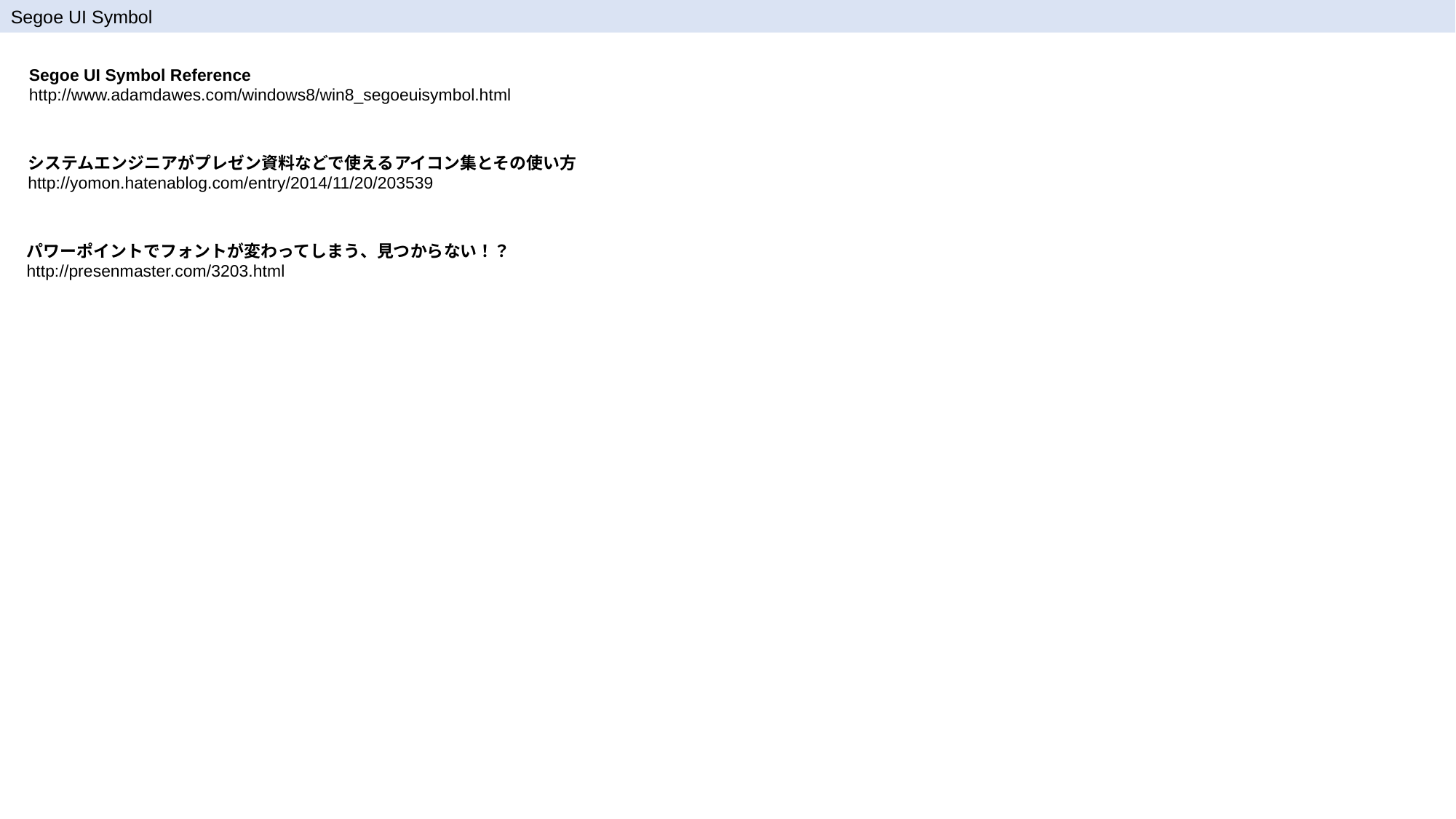

Segoe UI Symbol
Segoe UI Symbol Reference
http://www.adamdawes.com/windows8/win8_segoeuisymbol.html
システムエンジニアがプレゼン資料などで使えるアイコン集とその使い方
http://yomon.hatenablog.com/entry/2014/11/20/203539
パワーポイントでフォントが変わってしまう、見つからない！？
http://presenmaster.com/3203.html